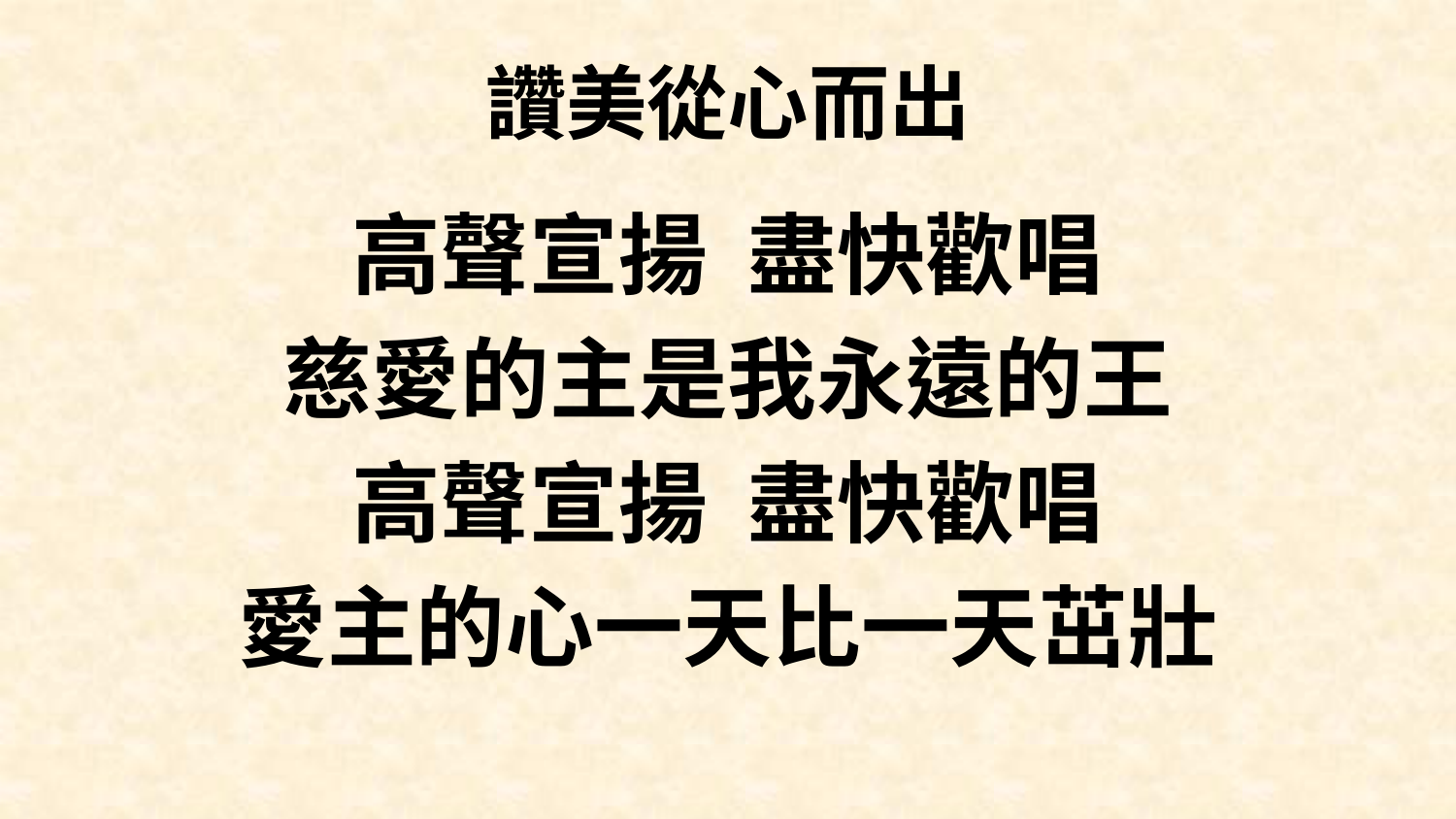

# 讚美從心而出
高聲宣揚  盡快歡唱
慈愛的主是我永遠的王
高聲宣揚  盡快歡唱
愛主的心一天比一天茁壯